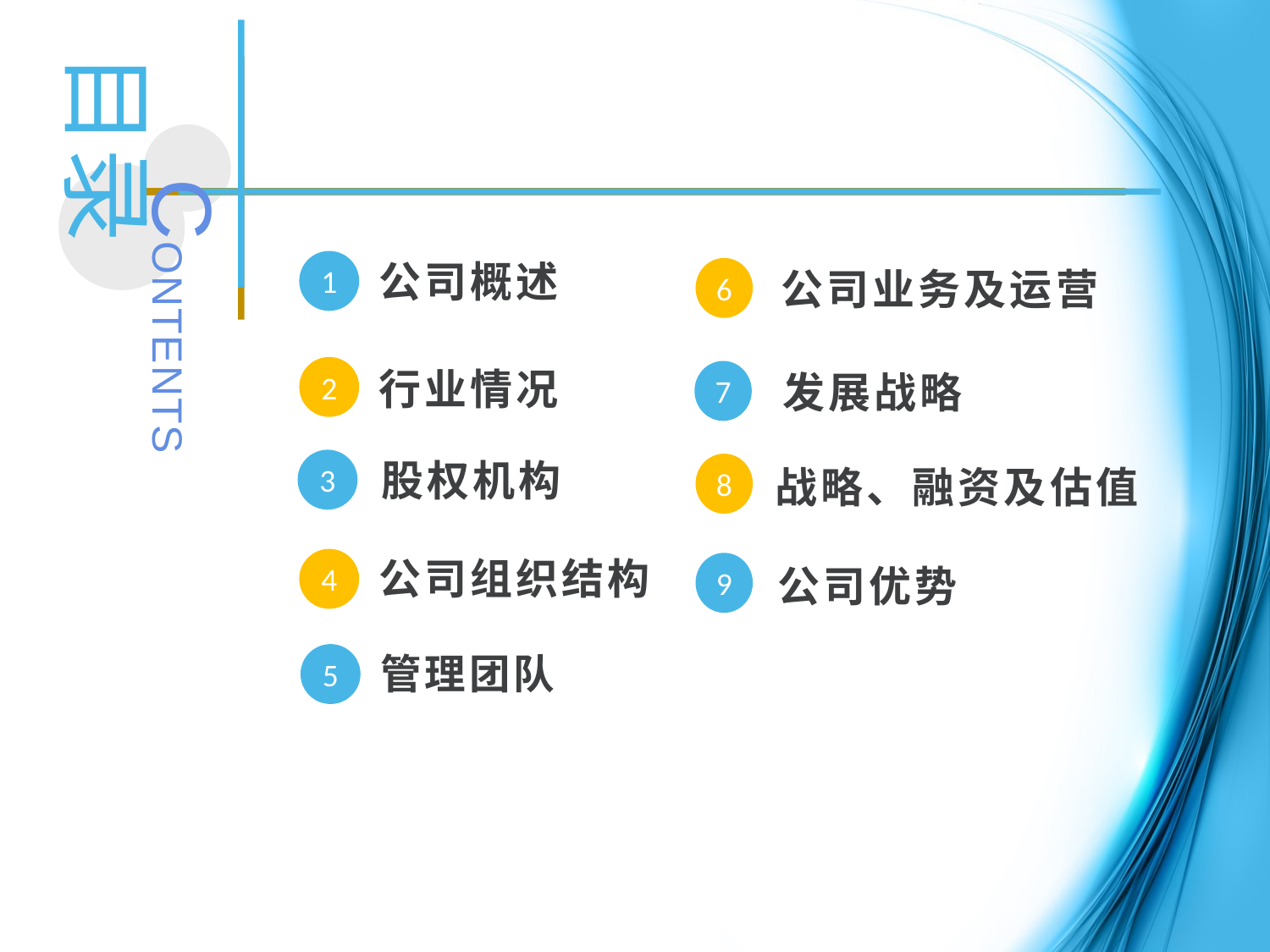

目录

CONTENTS

1
公司概述
公司业务及运营
6
2
行业情况
发展战略
7
3
股权机构
8
战略、融资及估值
公司组织结构
4
公司优势
9
5
管理团队